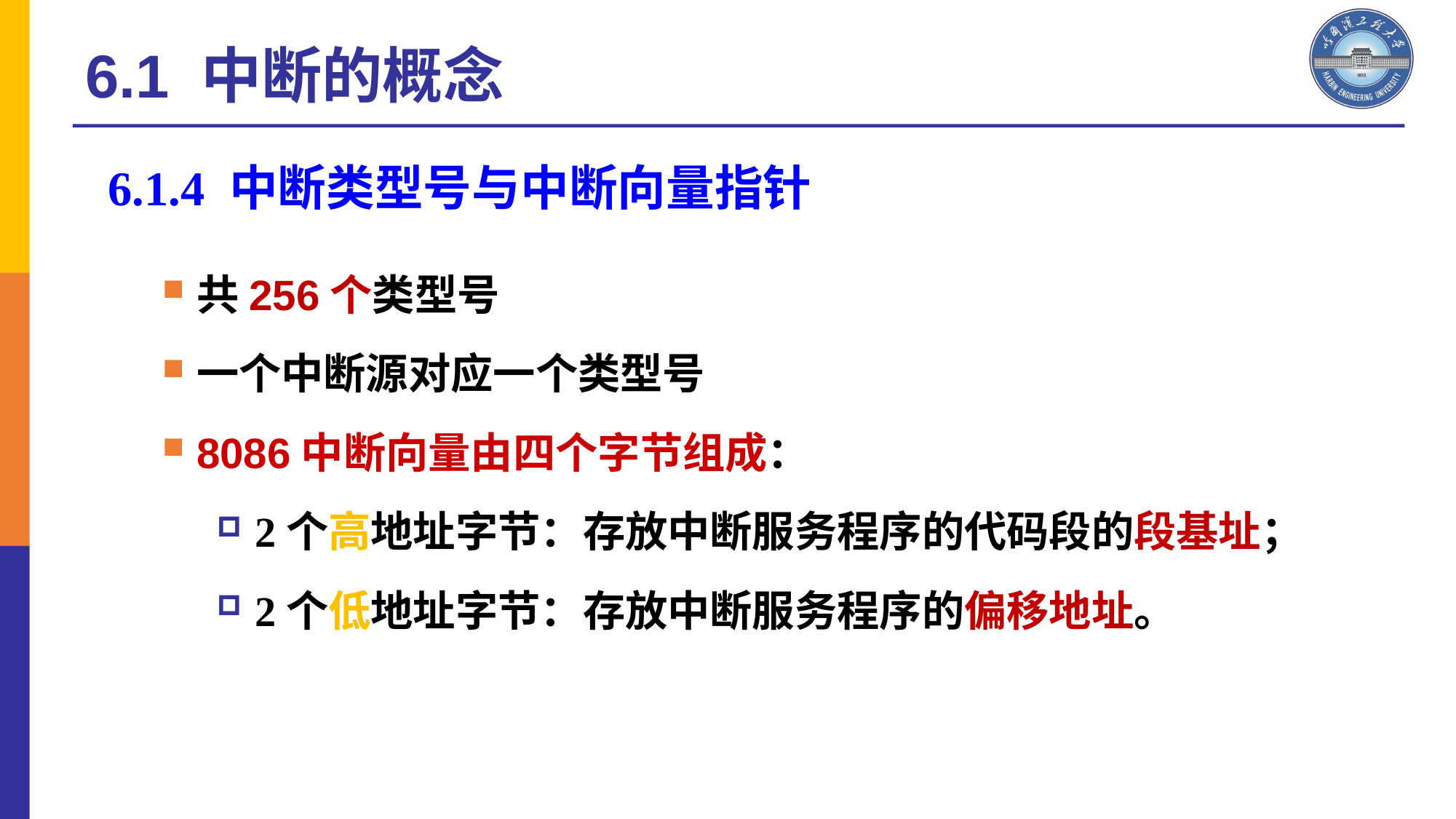

6.1 中断的概念
# 6.1.4 中断类型号与中断向量指针
共256个类型号
一个中断源对应一个类型号
8086中断向量由四个字节组成：
 2个高地址字节：存放中断服务程序的代码段的段基址；
 2个低地址字节：存放中断服务程序的偏移地址。